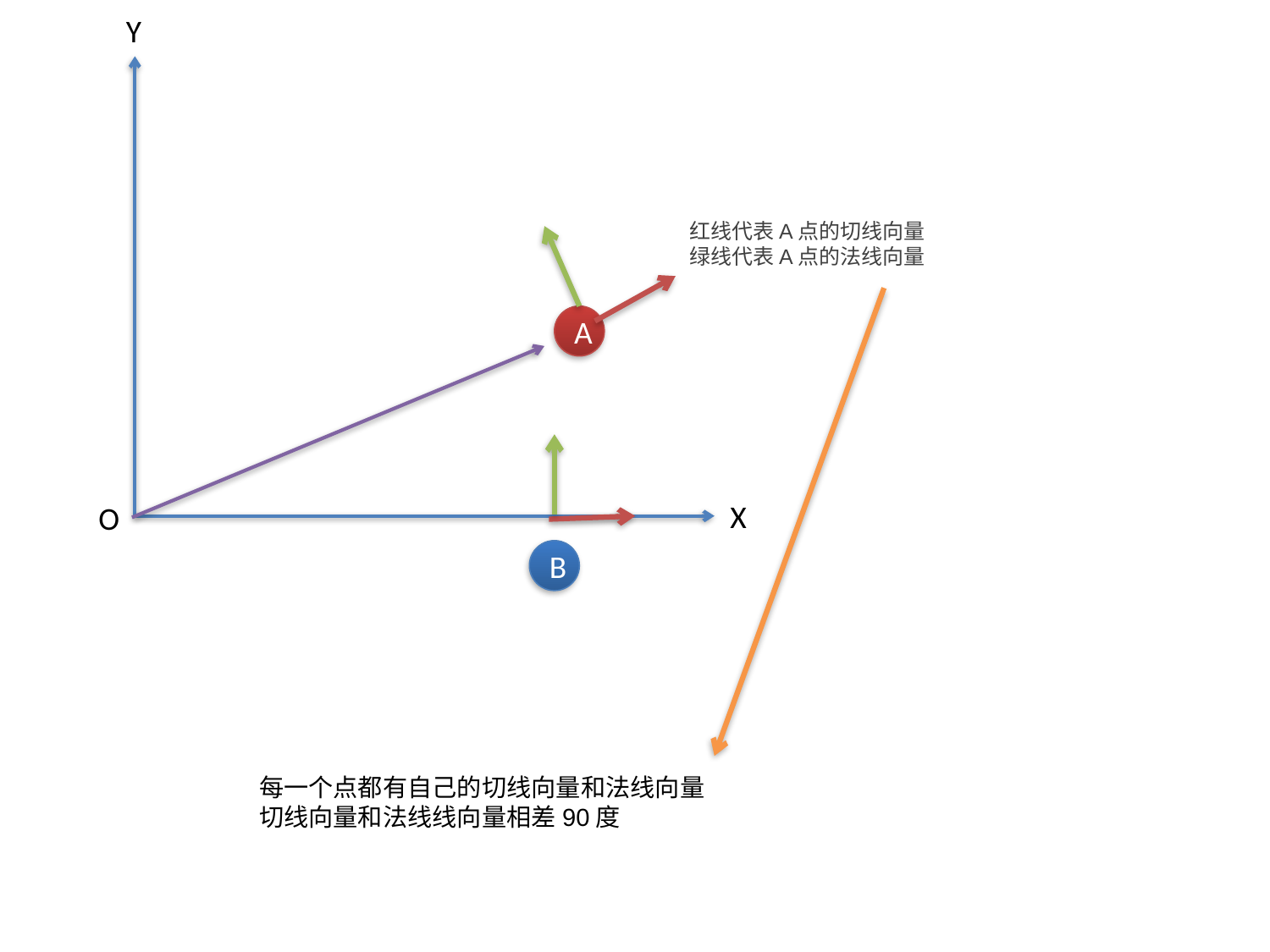

Y
红线代表A点的切线向量
绿线代表A点的法线向量
A
X
O
B
每一个点都有自己的切线向量和法线向量
切线向量和法线线向量相差90度